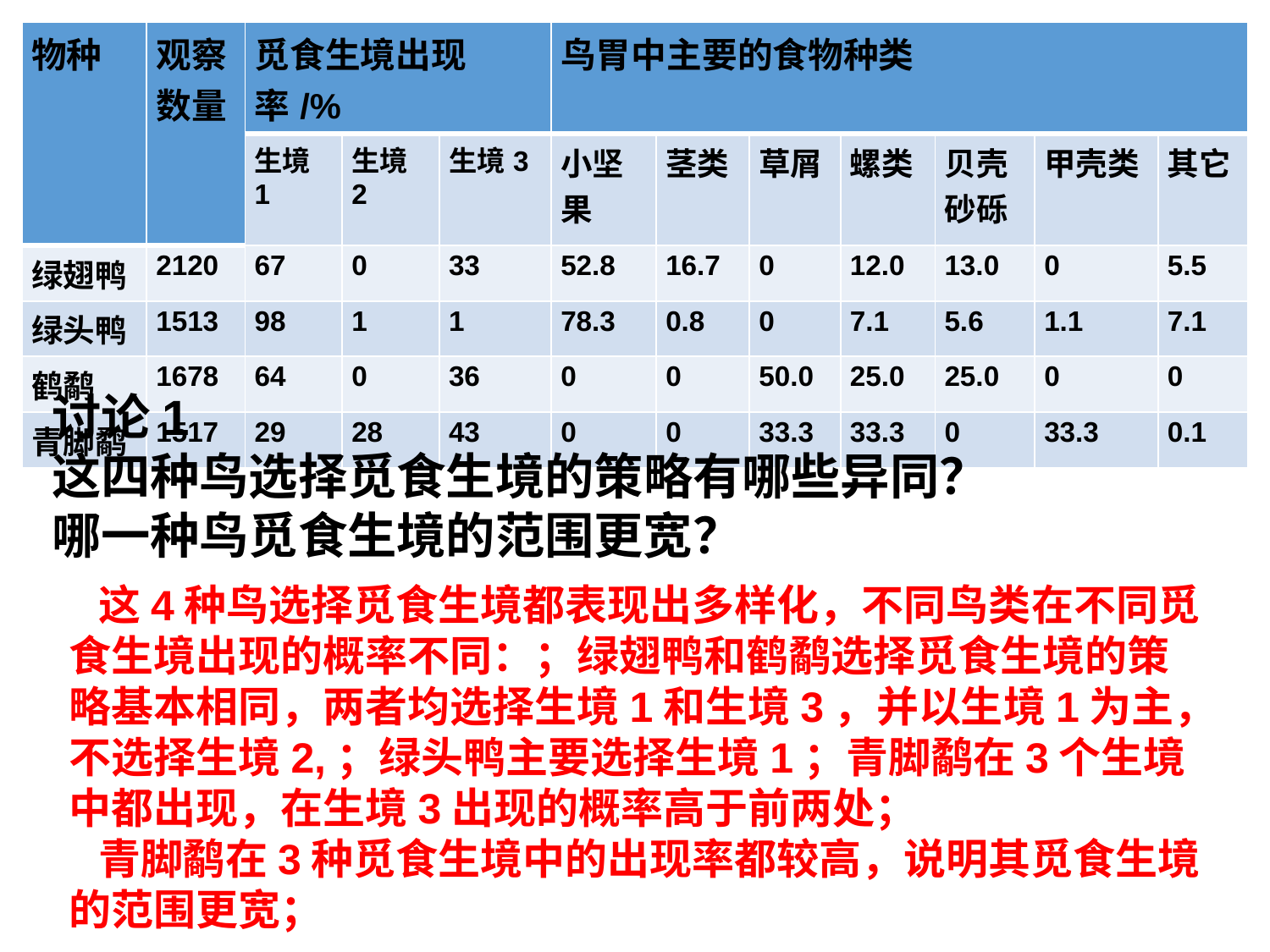

| 物种 | 观察数量 | 觅食生境出现率/% |  |  | 鸟胃中主要的食物种类 |  |  |  |  |  |  |
| --- | --- | --- | --- | --- | --- | --- | --- | --- | --- | --- | --- |
|  |  | 生境1 | 生境2 | 生境3 | 小坚果 | 茎类 | 草屑 | 螺类 | 贝壳砂砾 | 甲壳类 | 其它 |
| 绿翅鸭 | 2120 | 67 | 0 | 33 | 52.8 | 16.7 | 0 | 12.0 | 13.0 | 0 | 5.5 |
| 绿头鸭 | 1513 | 98 | 1 | 1 | 78.3 | 0.8 | 0 | 7.1 | 5.6 | 1.1 | 7.1 |
| 鹤鹬 | 1678 | 64 | 0 | 36 | 0 | 0 | 50.0 | 25.0 | 25.0 | 0 | 0 |
| 青脚鹬 | 1517 | 29 | 28 | 43 | 0 | 0 | 33.3 | 33.3 | 0 | 33.3 | 0.1 |
讨论1
这四种鸟选择觅食生境的策略有哪些异同？
哪一种鸟觅食生境的范围更宽？
  这4种鸟选择觅食生境都表现出多样化，不同鸟类在不同觅食生境出现的概率不同：；绿翅鸭和鹤鹬选择觅食生境的策略基本相同，两者均选择生境1和生境3，并以生境1为主，不选择生境2,；绿头鸭主要选择生境1；青脚鹬在3个生境中都出现，在生境3出现的概率高于前两处；
  青脚鹬在3种觅食生境中的出现率都较高，说明其觅食生境的范围更宽；